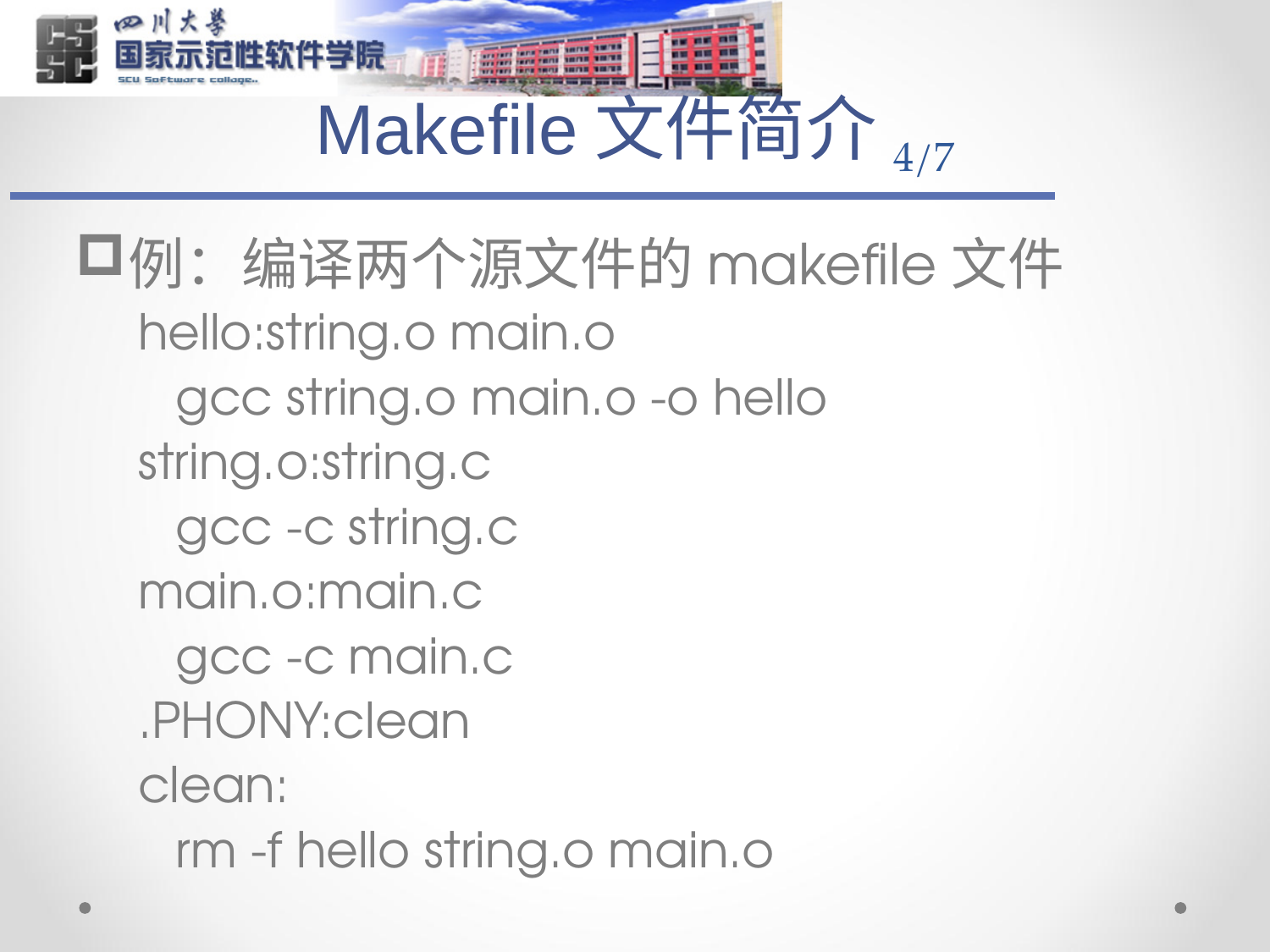

# Makefile文件简介4/7
例：编译两个源文件的makefile文件
hello:string.o main.o
	gcc string.o main.o -o hello
string.o:string.c
	gcc -c string.c
main.o:main.c
	gcc -c main.c
.PHONY:clean
clean:
	rm -f hello string.o main.o